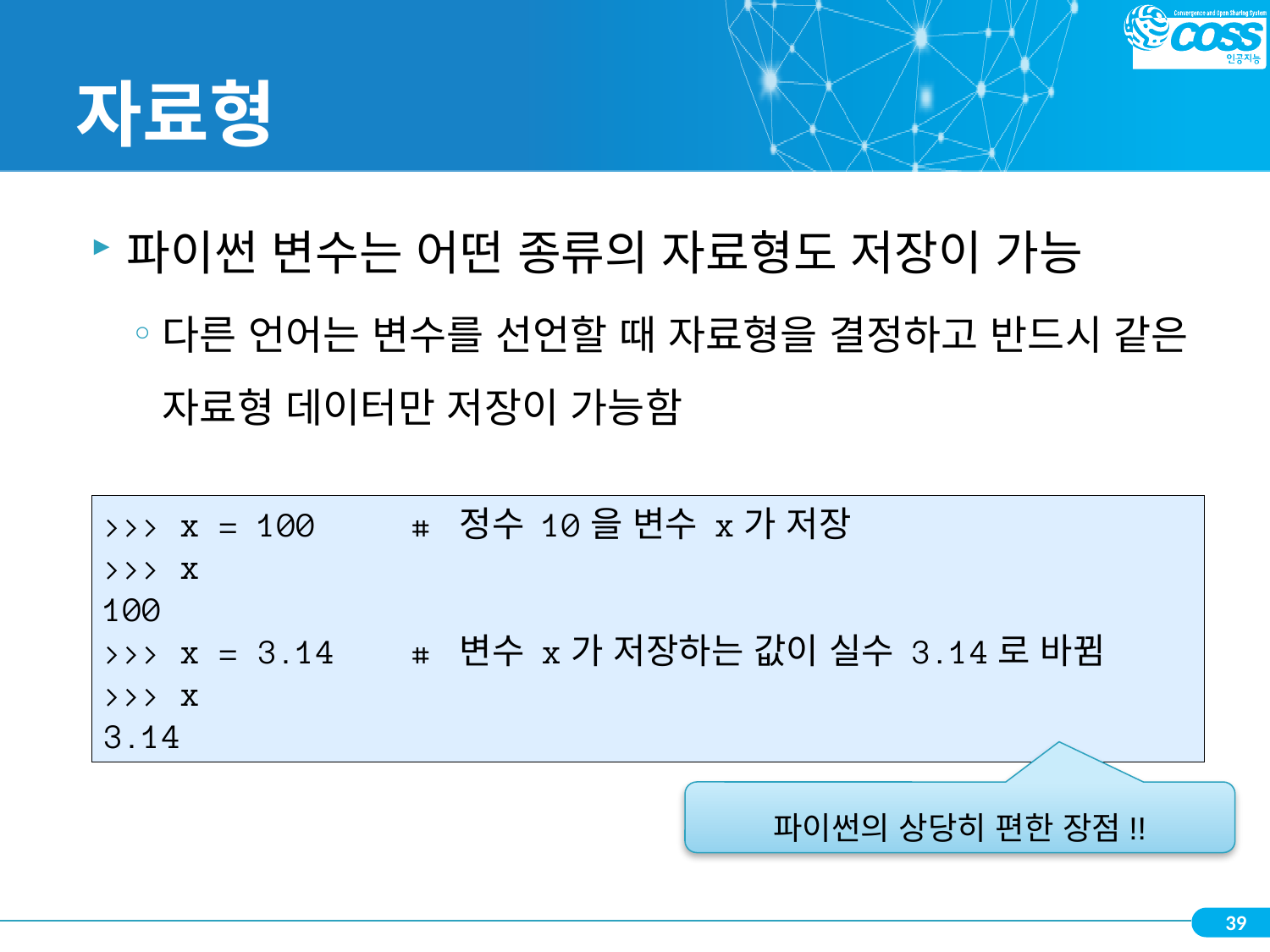

# 자료형
파이썬 변수는 어떤 종류의 자료형도 저장이 가능
다른 언어는 변수를 선언할 때 자료형을 결정하고 반드시 같은 자료형 데이터만 저장이 가능함

>>> x = 100     # 정수 10을 변수 x가 저장
>>> x
100
>>> x = 3.14    # 변수 x가 저장하는 값이 실수 3.14로 바뀜
>>> x
3.14
파이썬의 상당히 편한 장점!!